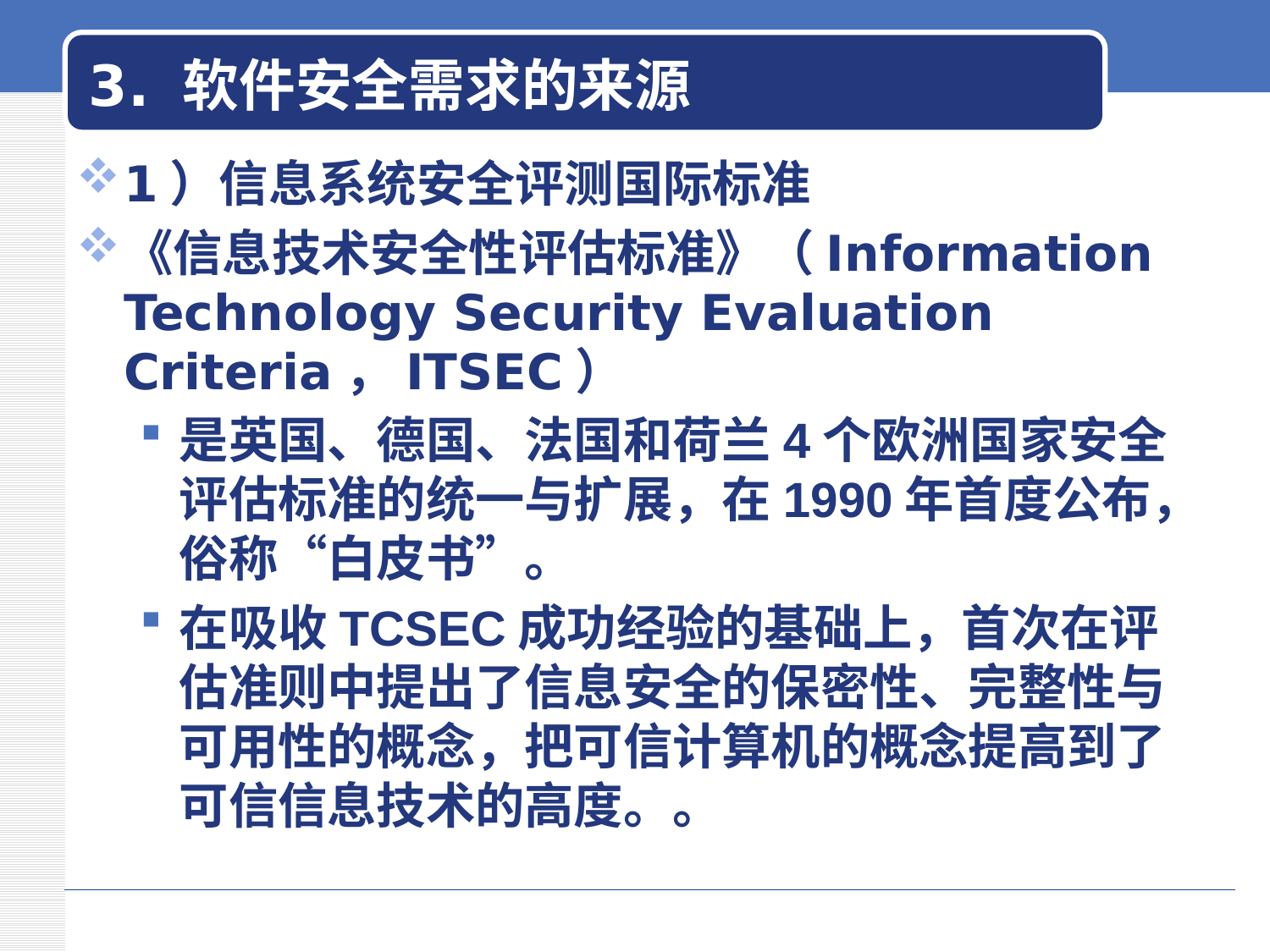

# 3. 软件安全需求的来源
1）信息系统安全评测国际标准
《信息技术安全性评估标准》（Information Technology Security Evaluation Criteria，ITSEC）
是英国、德国、法国和荷兰4个欧洲国家安全评估标准的统一与扩展，在1990年首度公布，俗称“白皮书”。
在吸收TCSEC成功经验的基础上，首次在评估准则中提出了信息安全的保密性、完整性与可用性的概念，把可信计算机的概念提高到了可信信息技术的高度。。